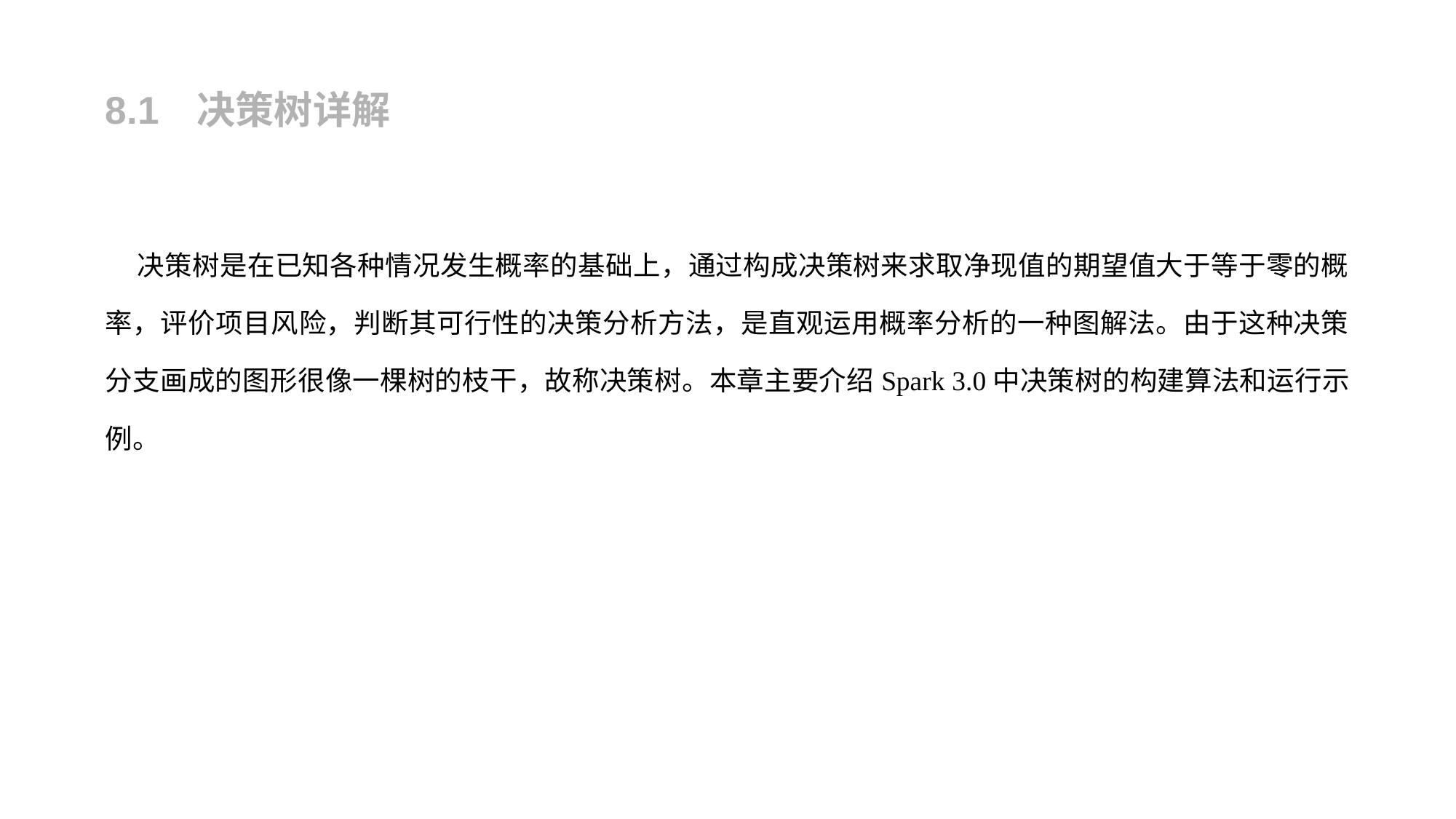

# 8.1  决策树详解
决策树是在已知各种情况发生概率的基础上，通过构成决策树来求取净现值的期望值大于等于零的概率，评价项目风险，判断其可行性的决策分析方法，是直观运用概率分析的一种图解法。由于这种决策分支画成的图形很像一棵树的枝干，故称决策树。本章主要介绍Spark 3.0中决策树的构建算法和运行示例。